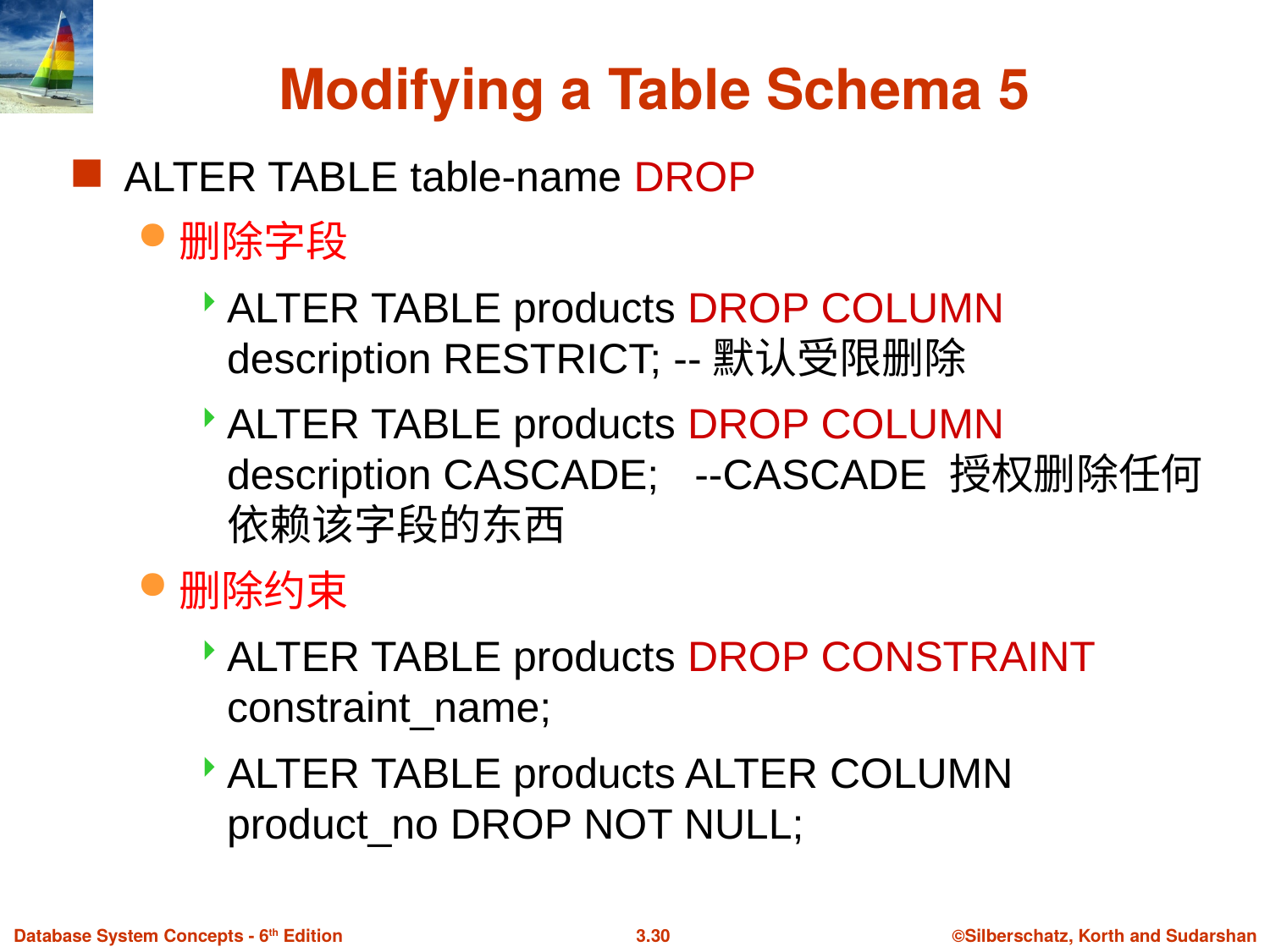

# Modifying a Table Schema 5
ALTER TABLE table-name DROP
删除字段
ALTER TABLE products DROP COLUMN description RESTRICT; --默认受限删除
ALTER TABLE products DROP COLUMN description CASCADE;   --CASCADE 授权删除任何依赖该字段的东西
删除约束
ALTER TABLE products DROP CONSTRAINT constraint_name;
ALTER TABLE products ALTER COLUMN product_no DROP NOT NULL;